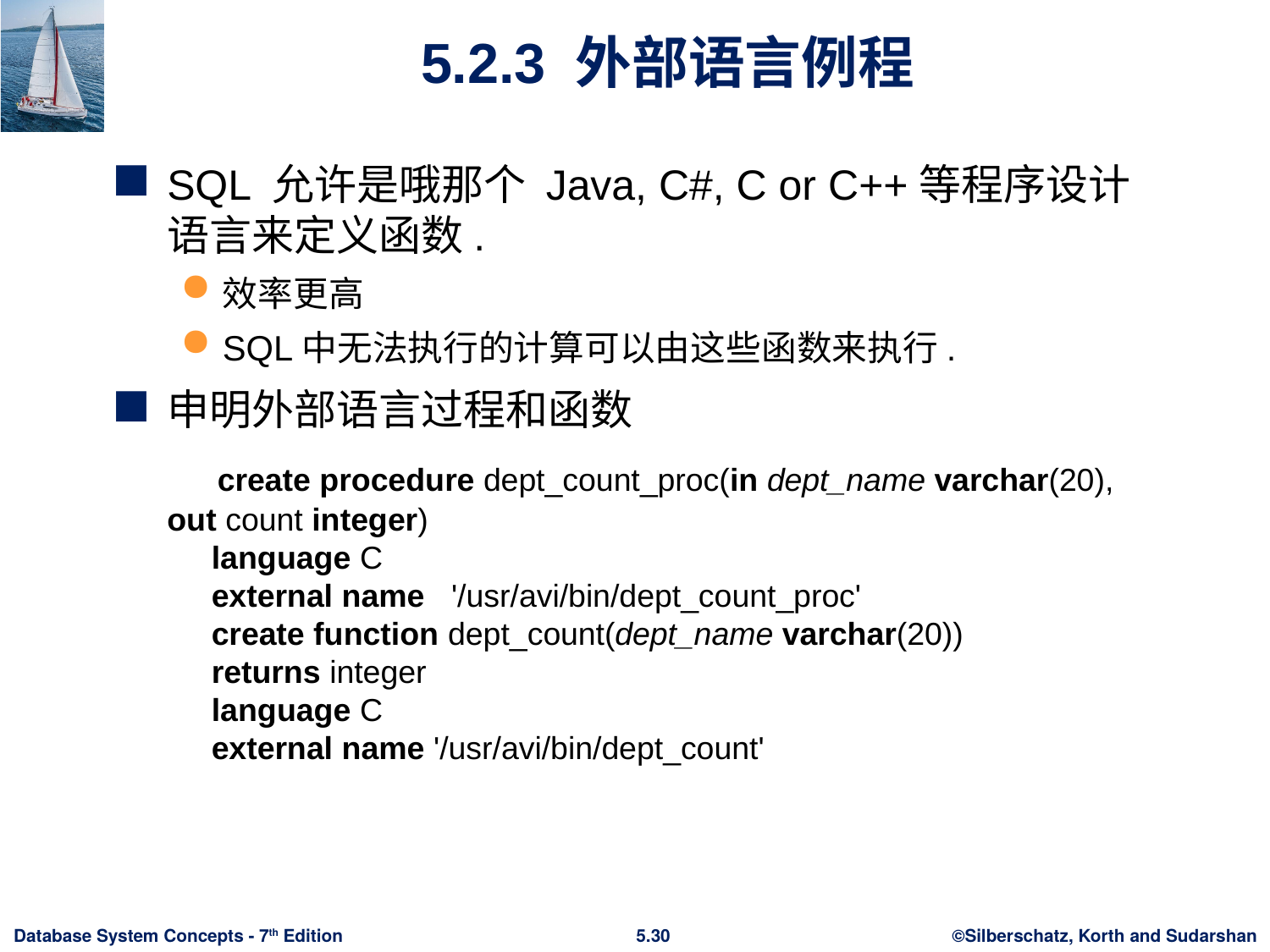

# 5.2.3 外部语言例程

SQL 允许是哦那个 Java, C#, C or C++等程序设计语言来定义函数.
效率更高
SQL中无法执行的计算可以由这些函数来执行.
申明外部语言过程和函数
	     create procedure dept_count_proc(in dept_name varchar(20),   out count integer)
     language C
     external name   '/usr/avi/bin/dept_count_proc'
     create function dept_count(dept_name varchar(20))
     returns integer
     language C
     external name '/usr/avi/bin/dept_count'